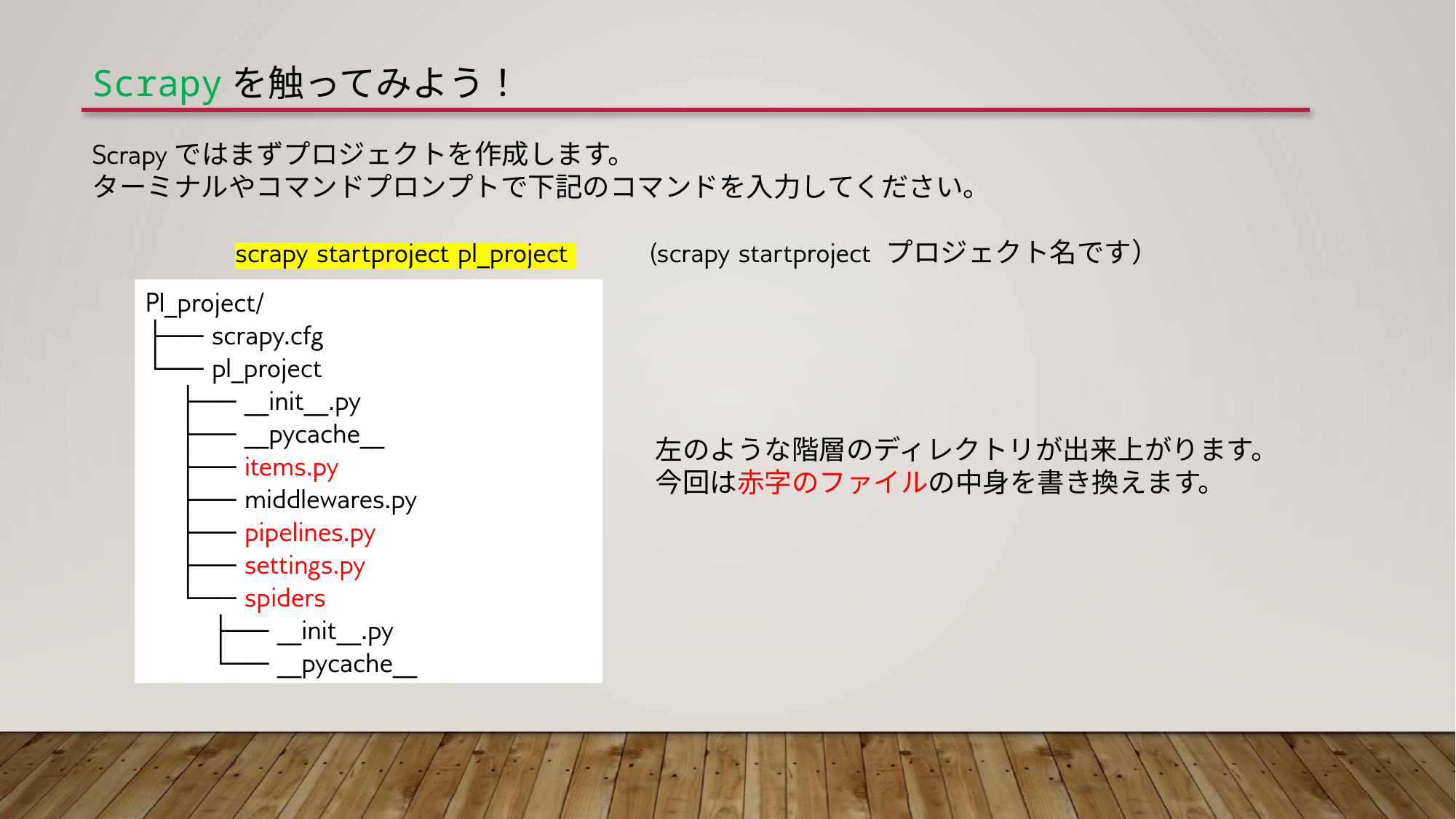

Scrapyを触ってみよう！
Scrapyではまずプロジェクトを作成します。
ターミナルやコマンドプロンプトで下記のコマンドを入力してください。

　　　　　scrapy startproject pl_project 　　 (scrapy startproject プロジェクト名です）
Pl_project/
├── scrapy.cfg
└── pl_project
    ├── __init__.py
    ├── __pycache__
    ├── items.py
    ├── middlewares.py
    ├── pipelines.py
    ├── settings.py
    └── spiders
        ├── __init__.py
        └── __pycache__
左のような階層のディレクトリが出来上がります。
今回は赤字のファイルの中身を書き換えます。